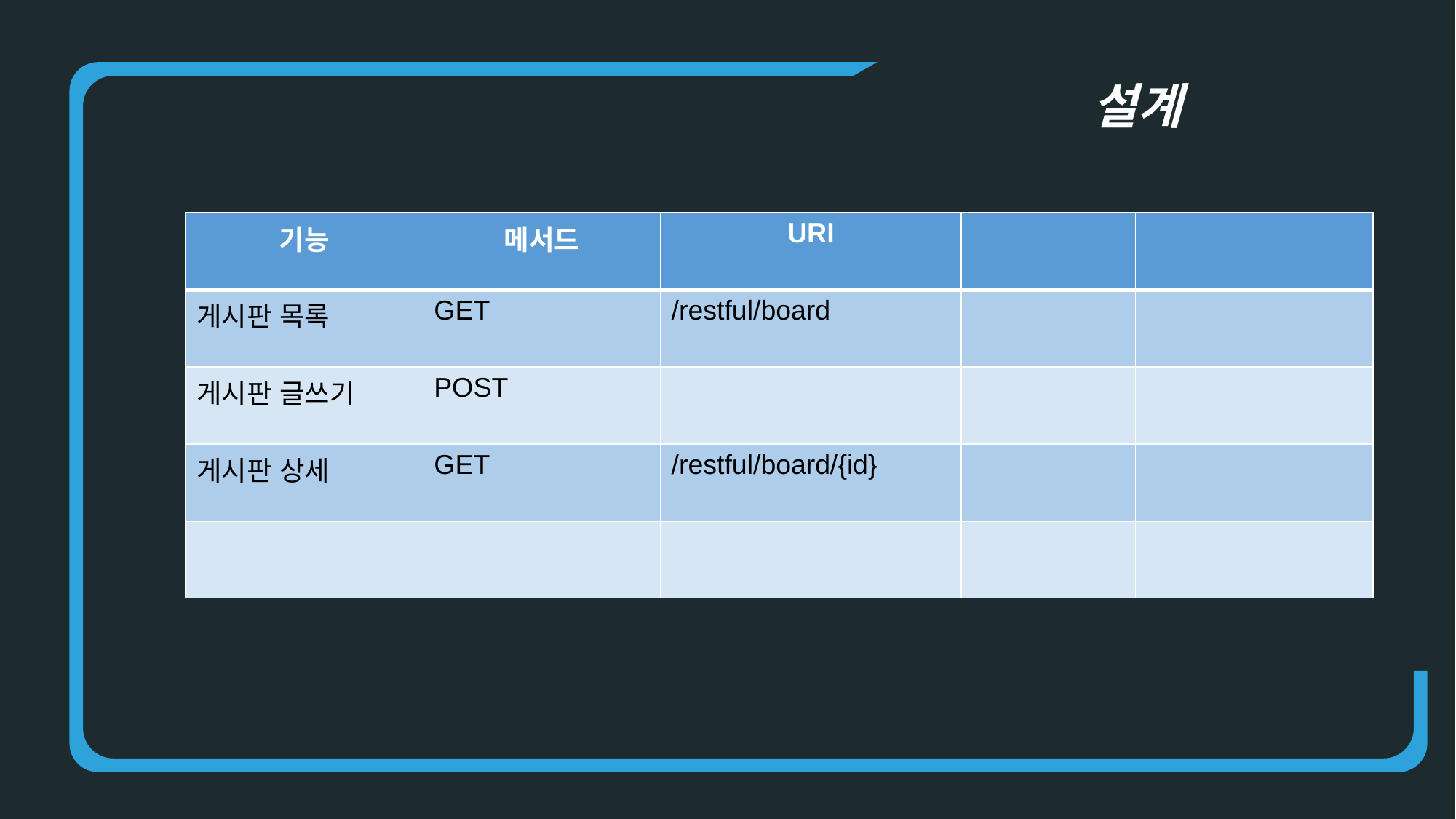

설계

| 기능 | 메서드 | URI |  |  |
| --- | --- | --- | --- | --- |
| 게시판 목록 | GET | /restful/board |  |  |
| 게시판 글쓰기 | POST |  |  |  |
| 게시판 상세 | GET | /restful/board/{id} |  |  |
|  |  |  |  |  |